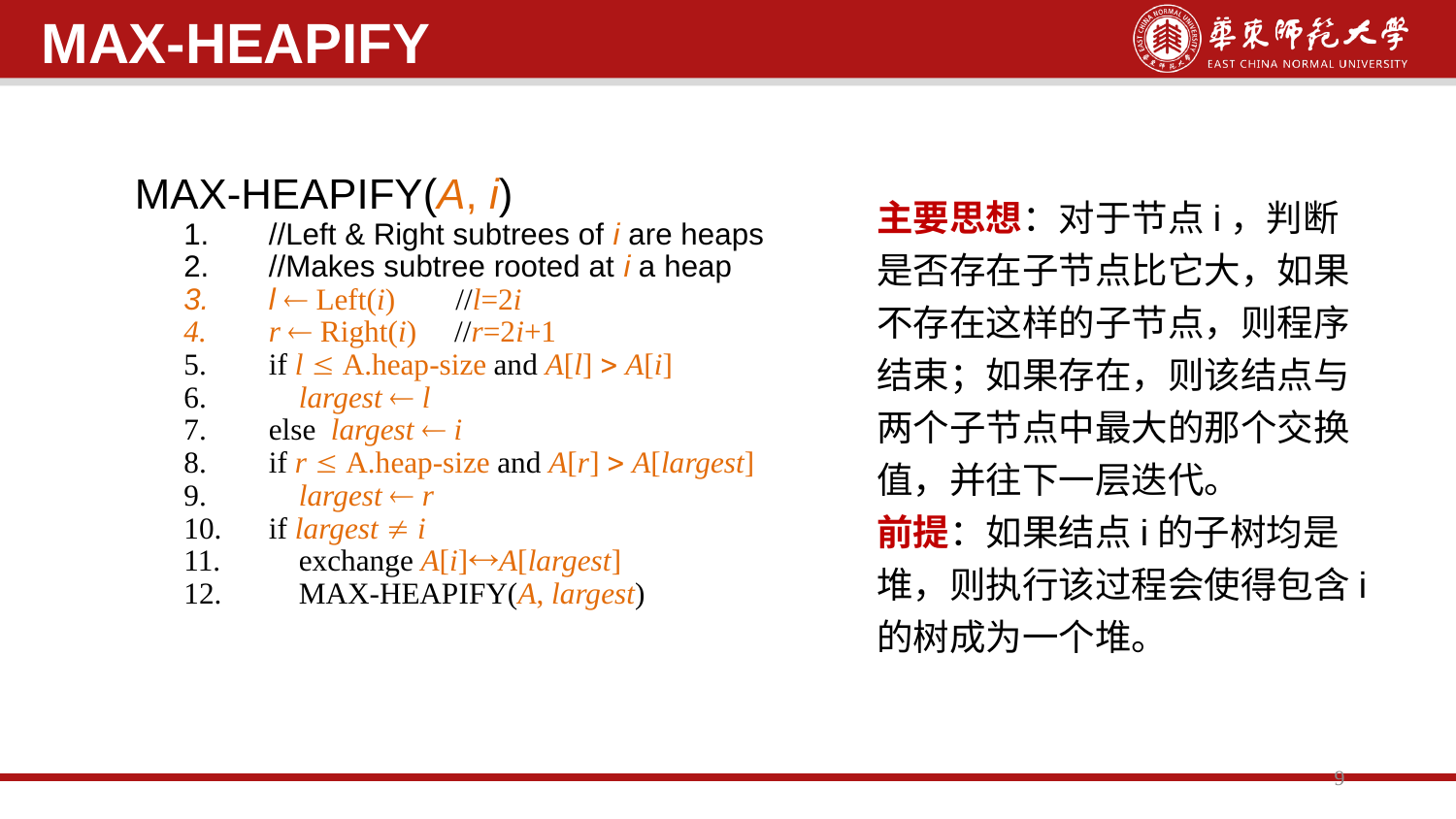

9
MAX-HEAPIFY
  MAX-HEAPIFY(A, i)
//Left & Right subtrees of i are heaps
//Makes subtree rooted at i a heap
l ← Left(i)        //l=2i
r ← Right(i)     //r=2i+1
if l ≤ A.heap-size and A[l] > A[i]
    largest ← l
else  largest ← i
if r ≤ A.heap-size and A[r] > A[largest]
    largest ← r
if largest ≠ i
    exchange A[i]↔A[largest]
    MAX-HEAPIFY(A, largest)
主要思想：对于节点i，判断是否存在子节点比它大，如果不存在这样的子节点，则程序结束；如果存在，则该结点与两个子节点中最大的那个交换值，并往下一层迭代。
前提：如果结点i的子树均是堆，则执行该过程会使得包含i的树成为一个堆。